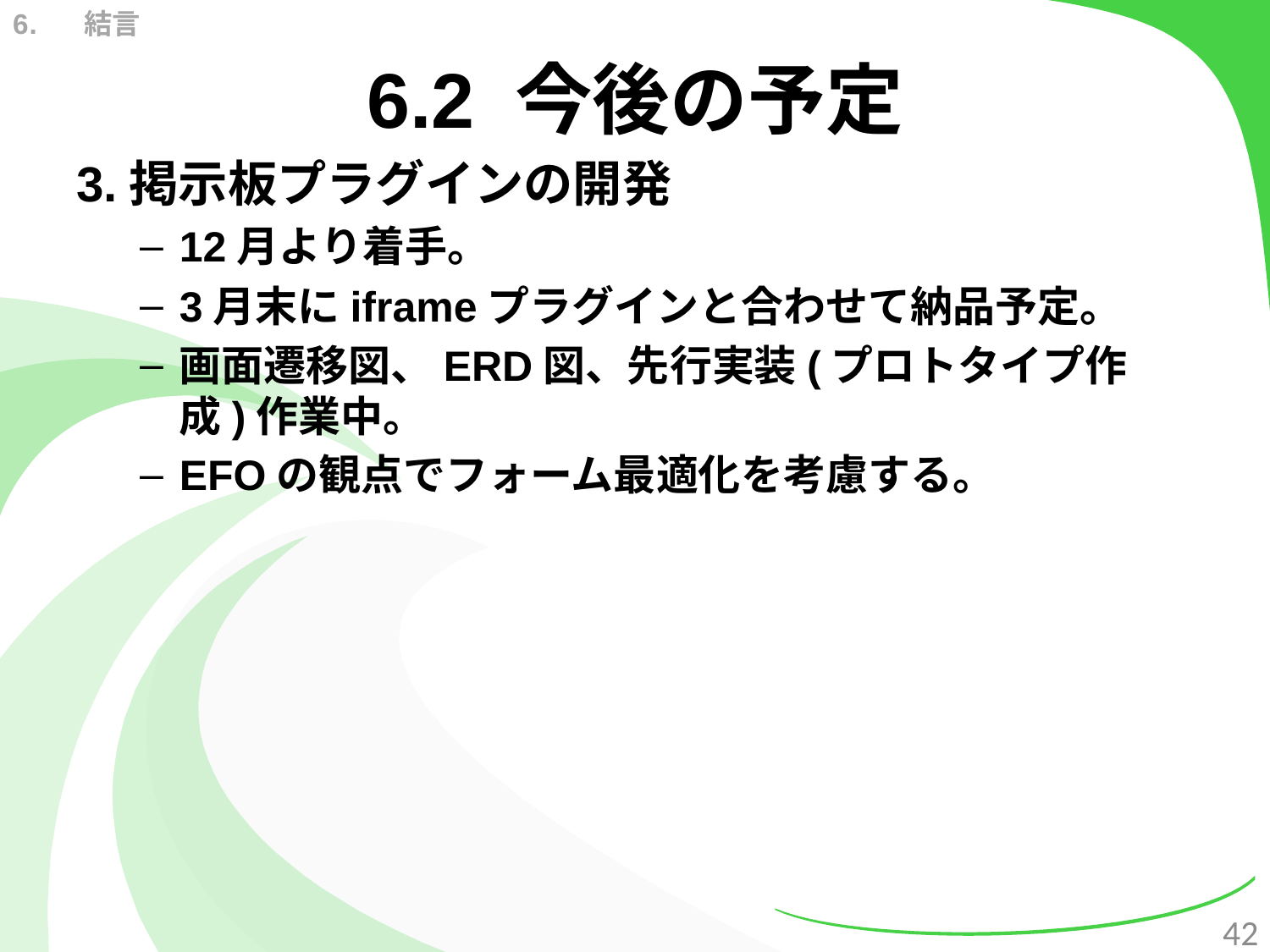

結言
# 6.2 今後の予定
3.掲示板プラグインの開発
12月より着手。
3月末にiframeプラグインと合わせて納品予定。
画面遷移図、ERD図、先行実装(プロトタイプ作成)作業中。
EFOの観点でフォーム最適化を考慮する。

42